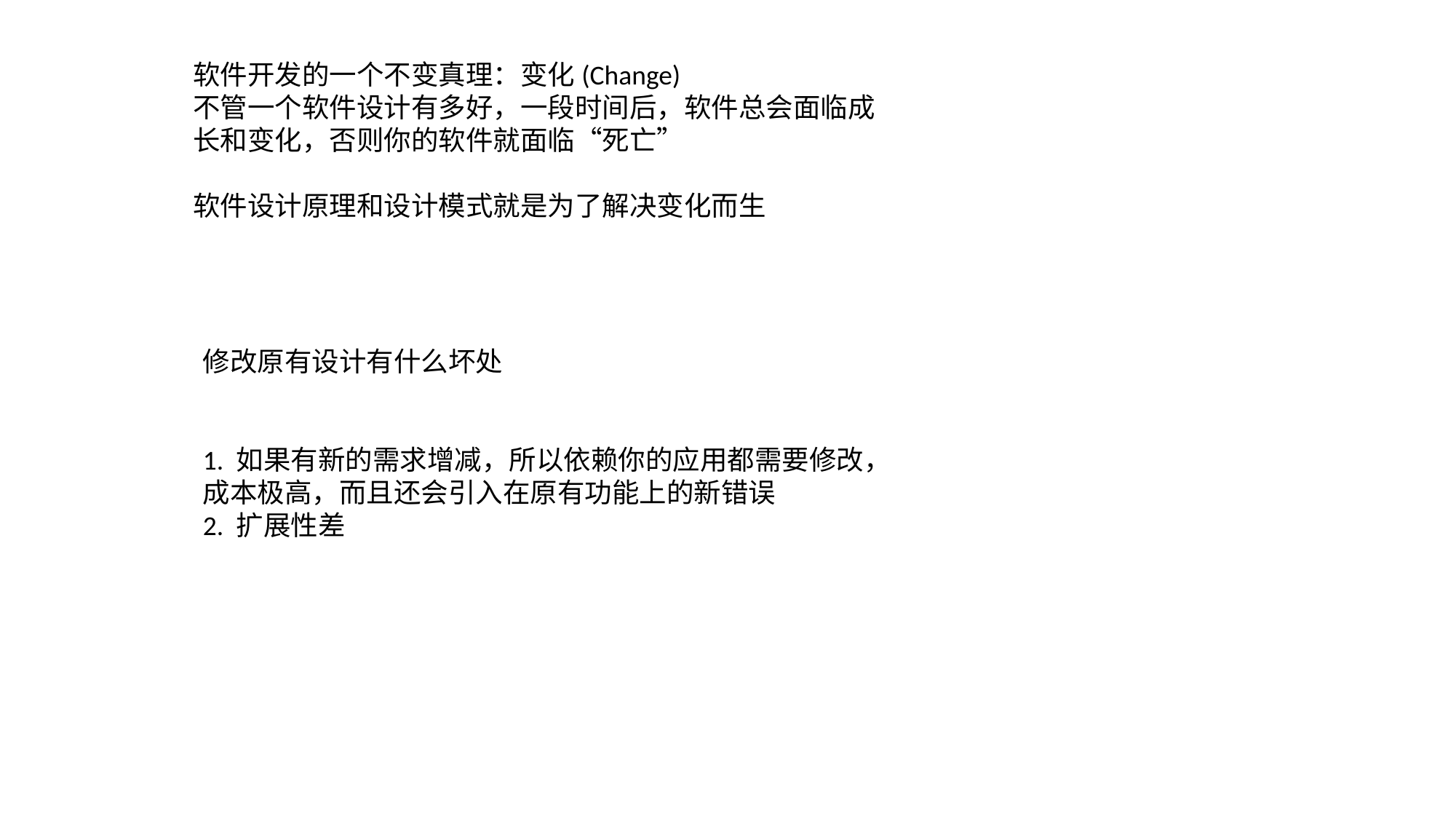

软件开发的一个不变真理：变化(Change)
不管一个软件设计有多好，一段时间后，软件总会面临成长和变化，否则你的软件就面临“死亡”

软件设计原理和设计模式就是为了解决变化而生
修改原有设计有什么坏处

1. 如果有新的需求增减，所以依赖你的应用都需要修改，成本极高，而且还会引入在原有功能上的新错误
2. 扩展性差